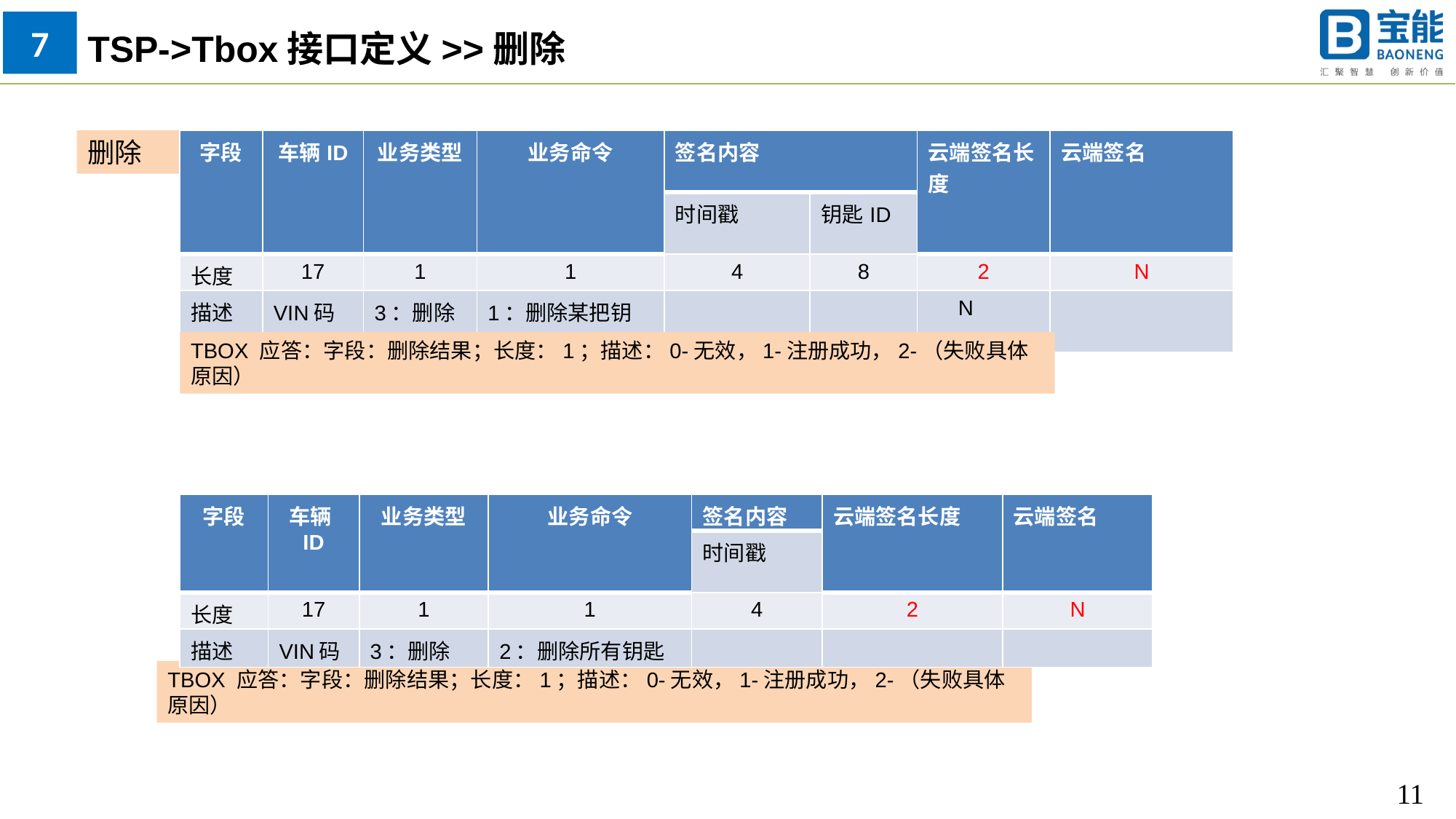

7
TSP->Tbox接口定义>>删除
删除
| 字段 | 车辆ID | 业务类型 | 业务命令 | 签名内容 |  | 云端签名长度 | 云端签名 |
| --- | --- | --- | --- | --- | --- | --- | --- |
|  |  |  |  | 时间戳 | 钥匙ID |  |  |
| 长度 | 17 | 1 | 1 | 4 | 8 | 2 | N |
| 描述 | VIN码 | 3：删除 | 1：删除某把钥匙 |  |  | N |  |
TBOX 应答：字段：删除结果；长度：1；描述：0-无效，1-注册成功，2-（失败具体原因）
| 字段 | 车辆ID | 业务类型 | 业务命令 | 签名内容 | 云端签名长度 | 云端签名 |
| --- | --- | --- | --- | --- | --- | --- |
|  |  |  |  | 时间戳 |  |  |
| 长度 | 17 | 1 | 1 | 4 | 2 | N |
| 描述 | VIN码 | 3：删除 | 2：删除所有钥匙 |  |  |  |
TBOX 应答：字段：删除结果；长度：1；描述：0-无效，1-注册成功，2-（失败具体原因）